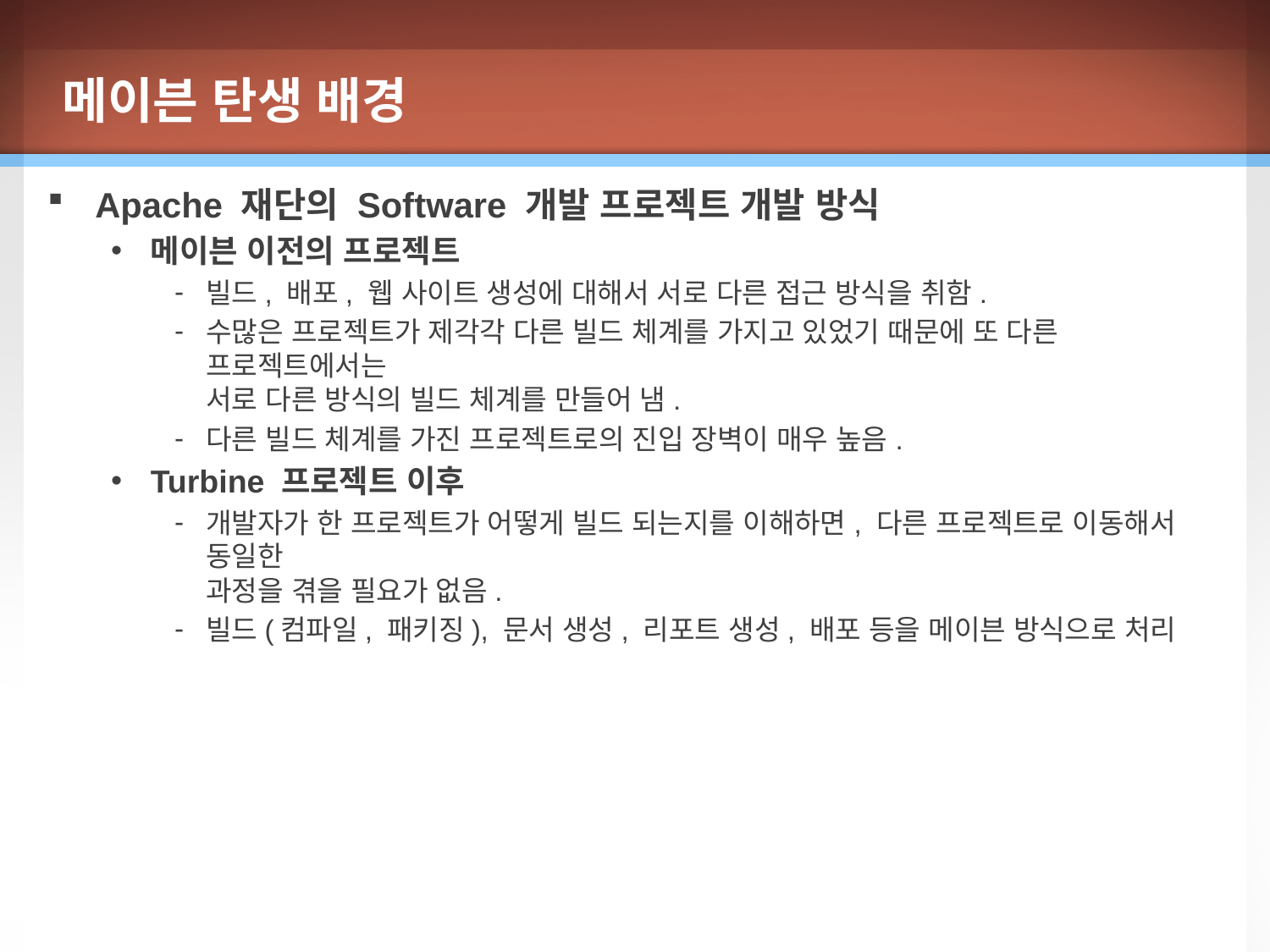

메이븐 탄생 배경
Apache 재단의 Software 개발 프로젝트 개발 방식
메이븐 이전의 프로젝트
빌드, 배포, 웹 사이트 생성에 대해서 서로 다른 접근 방식을 취함.
수많은 프로젝트가 제각각 다른 빌드 체계를 가지고 있었기 때문에 또 다른 프로젝트에서는
서로 다른 방식의 빌드 체계를 만들어 냄.
다른 빌드 체계를 가진 프로젝트로의 진입 장벽이 매우 높음.
Turbine 프로젝트 이후
개발자가 한 프로젝트가 어떻게 빌드 되는지를 이해하면, 다른 프로젝트로 이동해서 동일한
과정을 겪을 필요가 없음.
빌드(컴파일, 패키징), 문서 생성, 리포트 생성, 배포 등을 메이븐 방식으로 처리